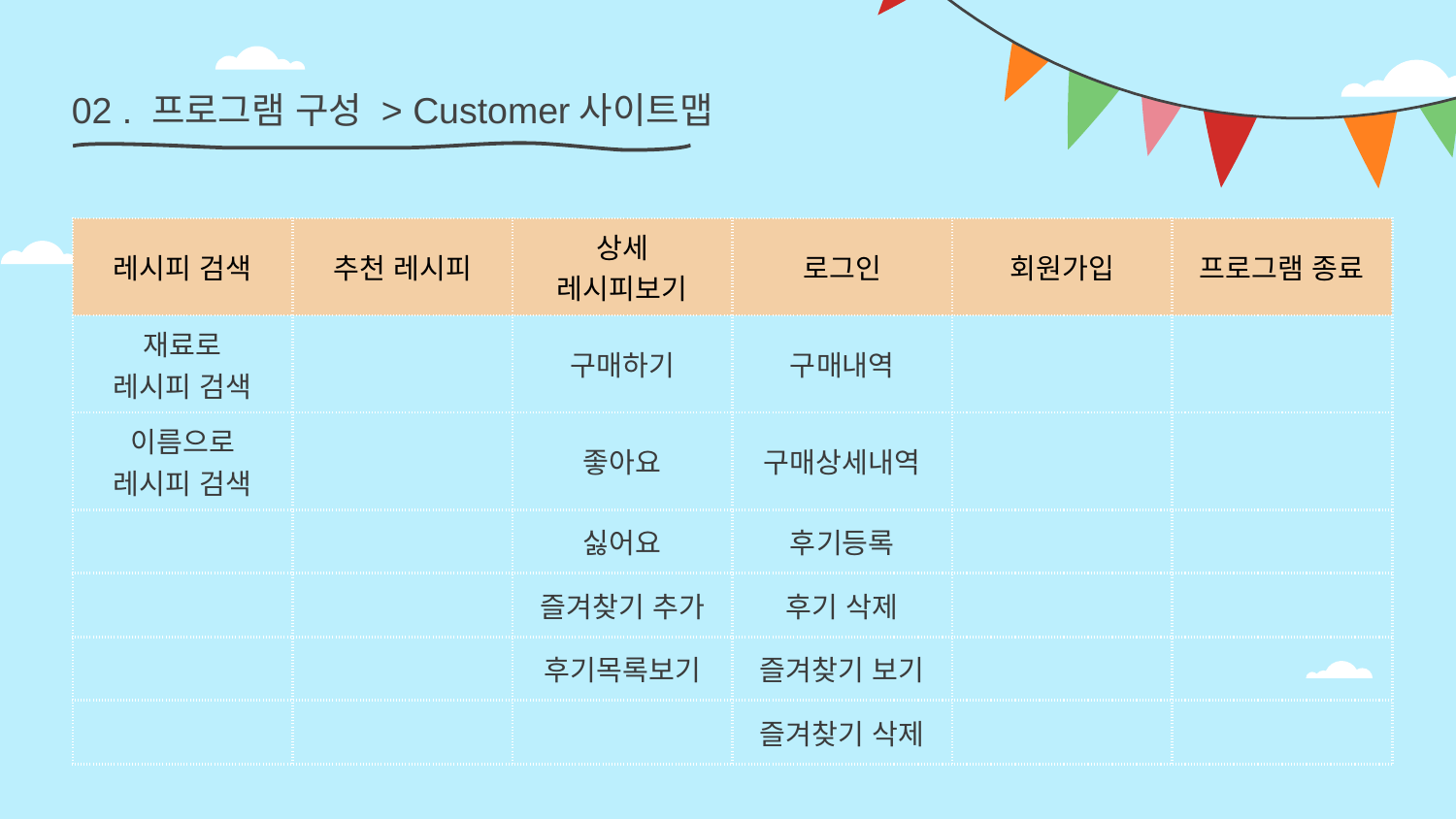

02 . 프로그램 구성 > Customer사이트맵
| 레시피 검색 | 추천 레시피 | 상세 레시피보기 | 로그인 | 회원가입 | 프로그램 종료 |
| --- | --- | --- | --- | --- | --- |
| 재료로 레시피 검색 |  | 구매하기 | 구매내역 |  |  |
| 이름으로 레시피 검색 |  | 좋아요 | 구매상세내역 |  |  |
|  |  | 싫어요 | 후기등록 |  |  |
|  |  | 즐겨찾기 추가 | 후기 삭제 |  |  |
|  |  | 후기목록보기 | 즐겨찾기 보기 |  |  |
|  |  |  | 즐겨찾기 삭제 |  |  |